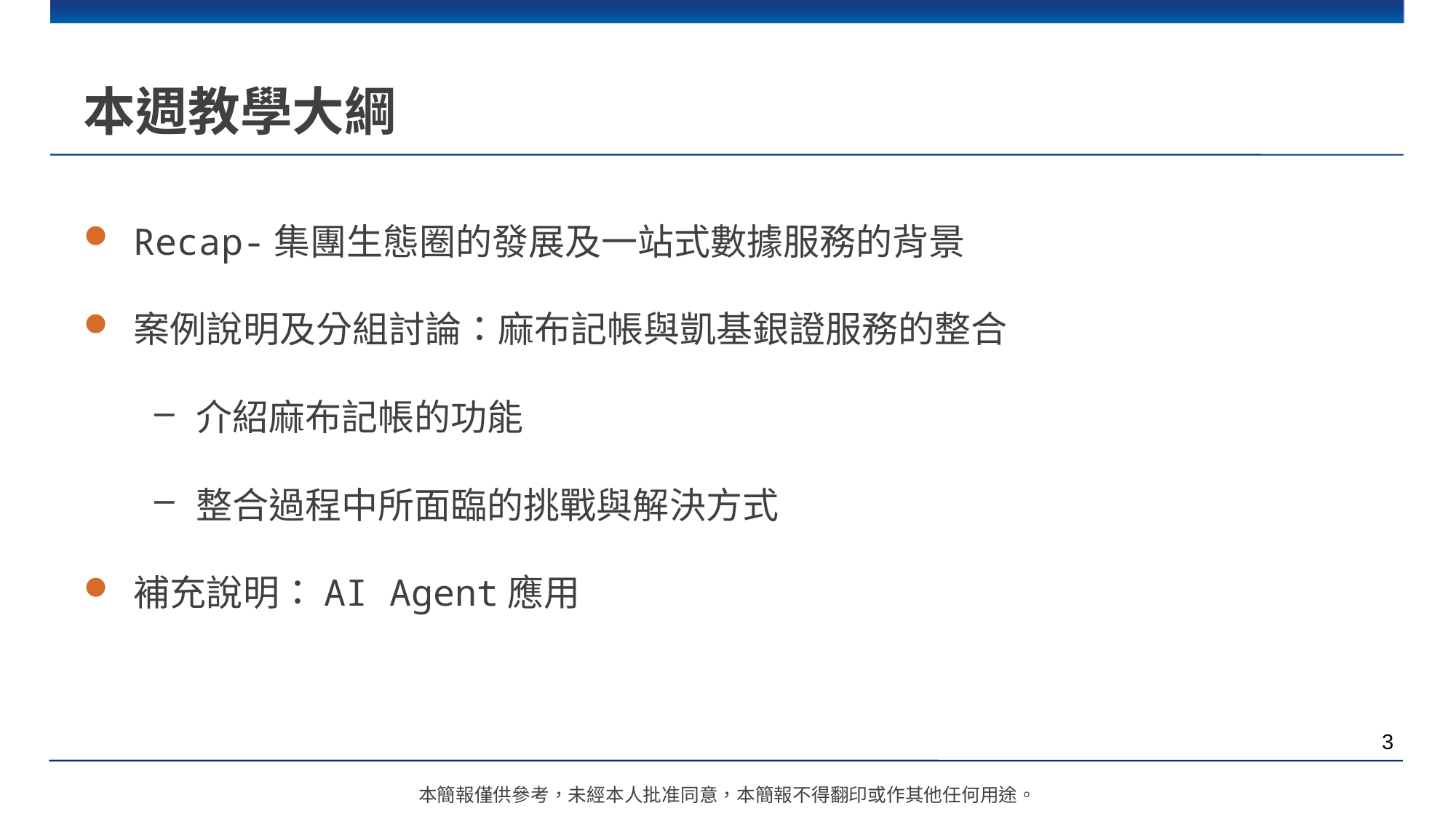

# 本週教學大綱
Recap-集團生態圈的發展及一站式數據服務的背景
案例說明及分組討論：麻布記帳與凱基銀證服務的整合
介紹麻布記帳的功能
整合過程中所面臨的挑戰與解決方式
補充說明：AI Agent應用
3